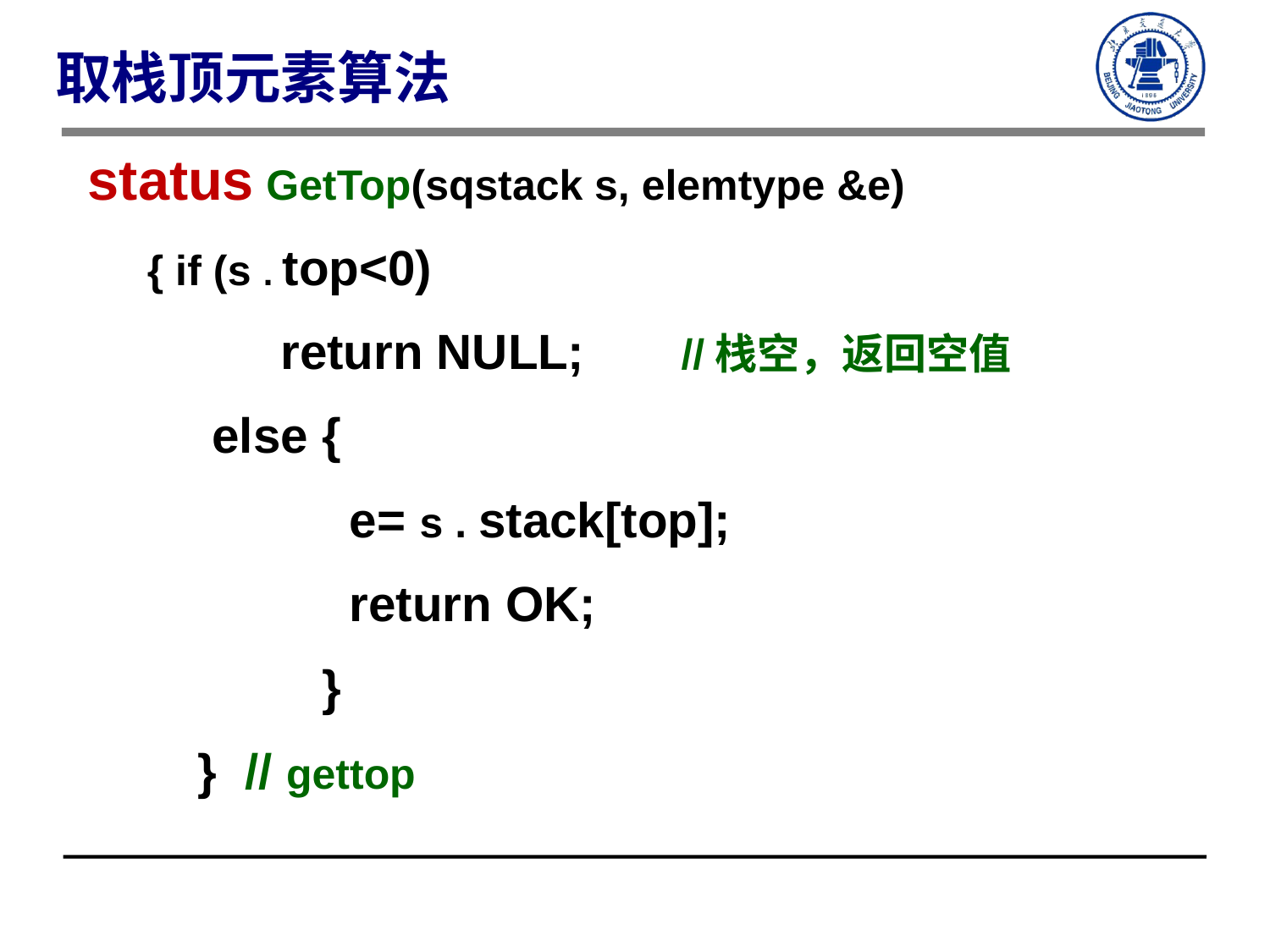

取栈顶元素算法
status GetTop(sqstack s, elemtype &e)
     { if (s . top<0)
              return NULL;       //栈空，返回空值
         else {
                   e= s . stack[top];
                   return OK;
                 }
        }  // gettop